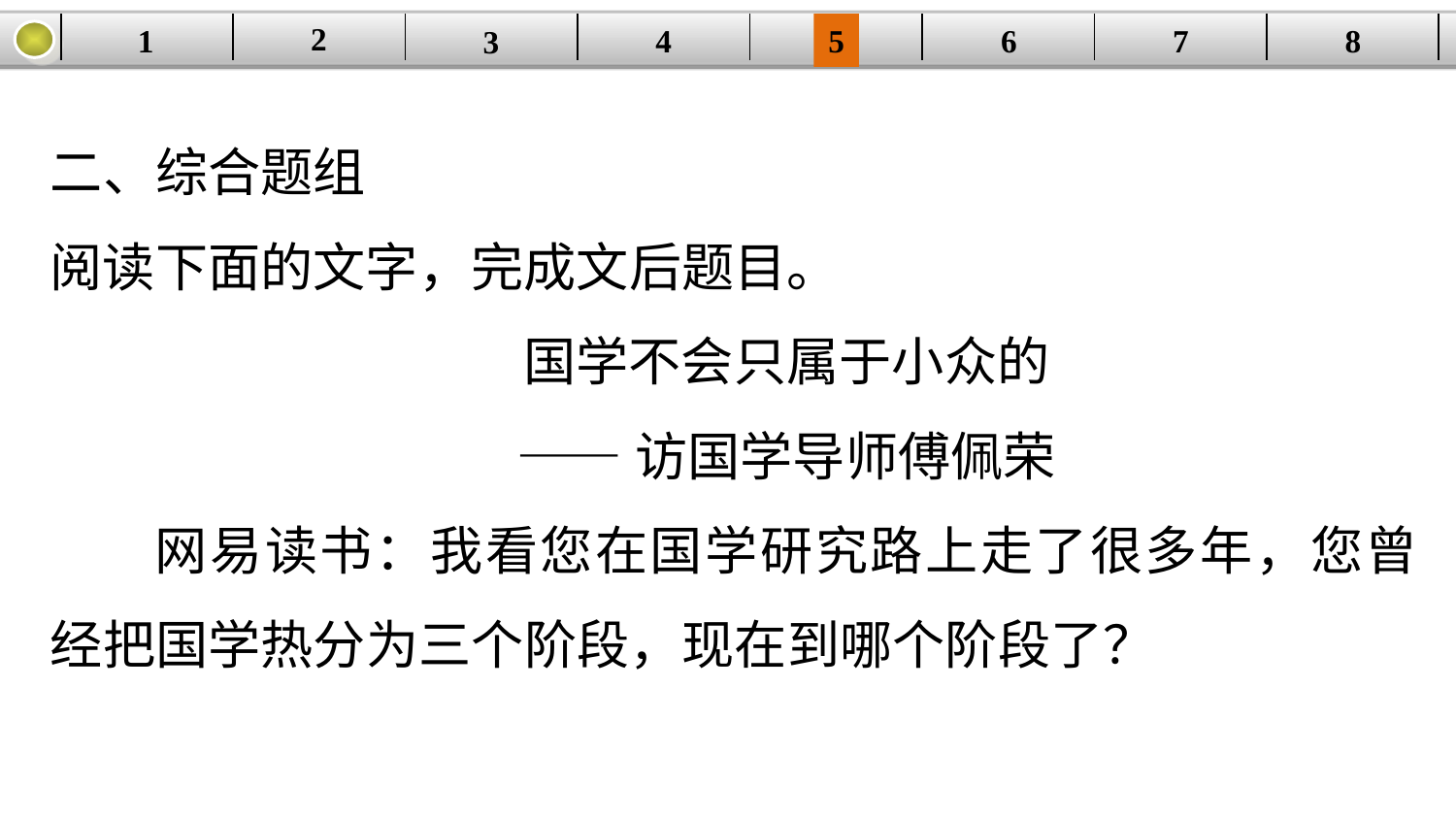

2
1
8
7
6
|  |  |  |  |  |  |  |  |
| --- | --- | --- | --- | --- | --- | --- | --- |
5
4
3

二、综合题组
阅读下面的文字，完成文后题目。
国学不会只属于小众的
——访国学导师傅佩荣
网易读书：我看您在国学研究路上走了很多年，您曾经把国学热分为三个阶段，现在到哪个阶段了？